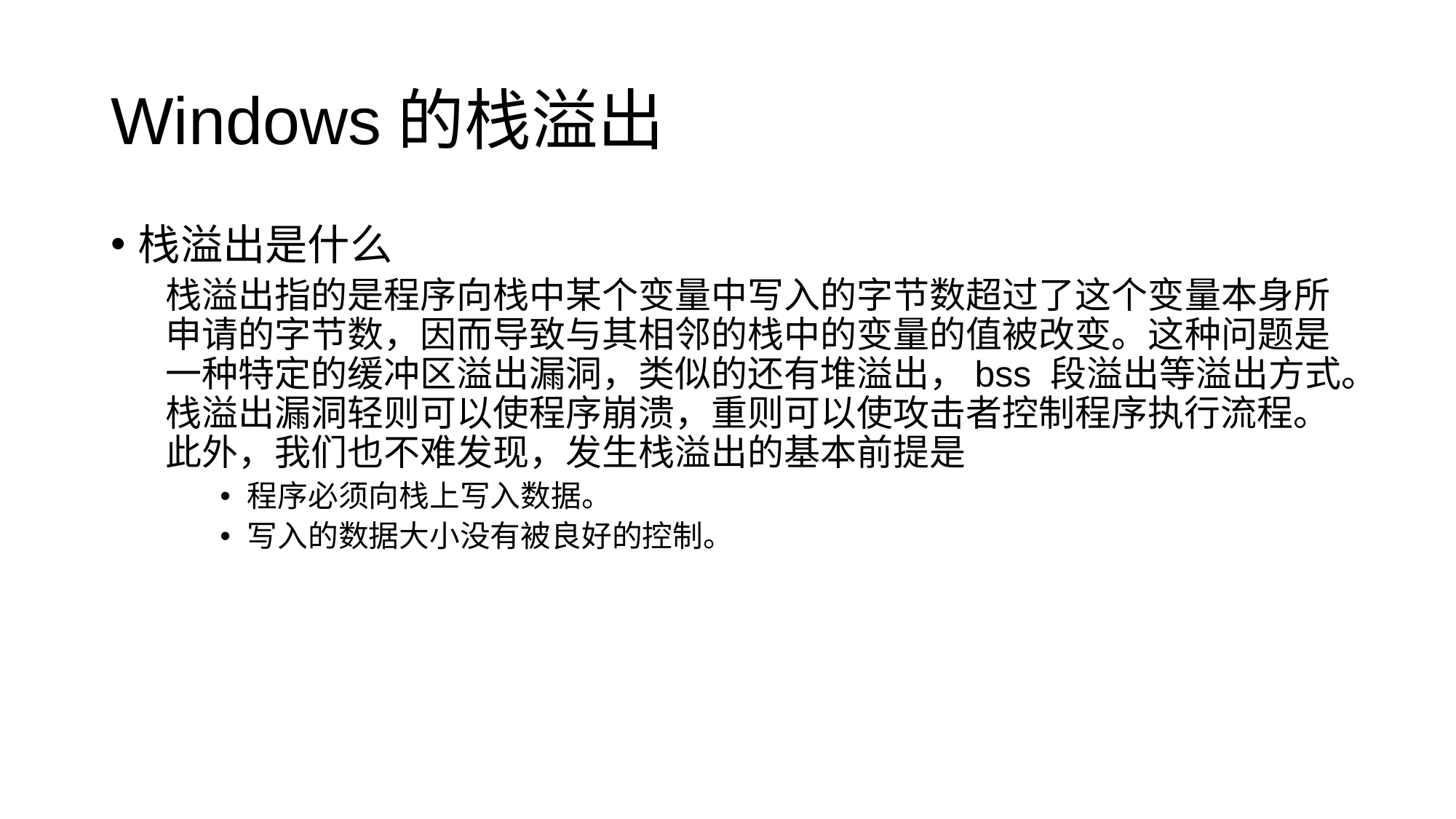

# Windows的栈溢出
栈溢出是什么
栈溢出指的是程序向栈中某个变量中写入的字节数超过了这个变量本身所申请的字节数，因而导致与其相邻的栈中的变量的值被改变。这种问题是一种特定的缓冲区溢出漏洞，类似的还有堆溢出，bss 段溢出等溢出方式。栈溢出漏洞轻则可以使程序崩溃，重则可以使攻击者控制程序执行流程。此外，我们也不难发现，发生栈溢出的基本前提是
程序必须向栈上写入数据。
写入的数据大小没有被良好的控制。